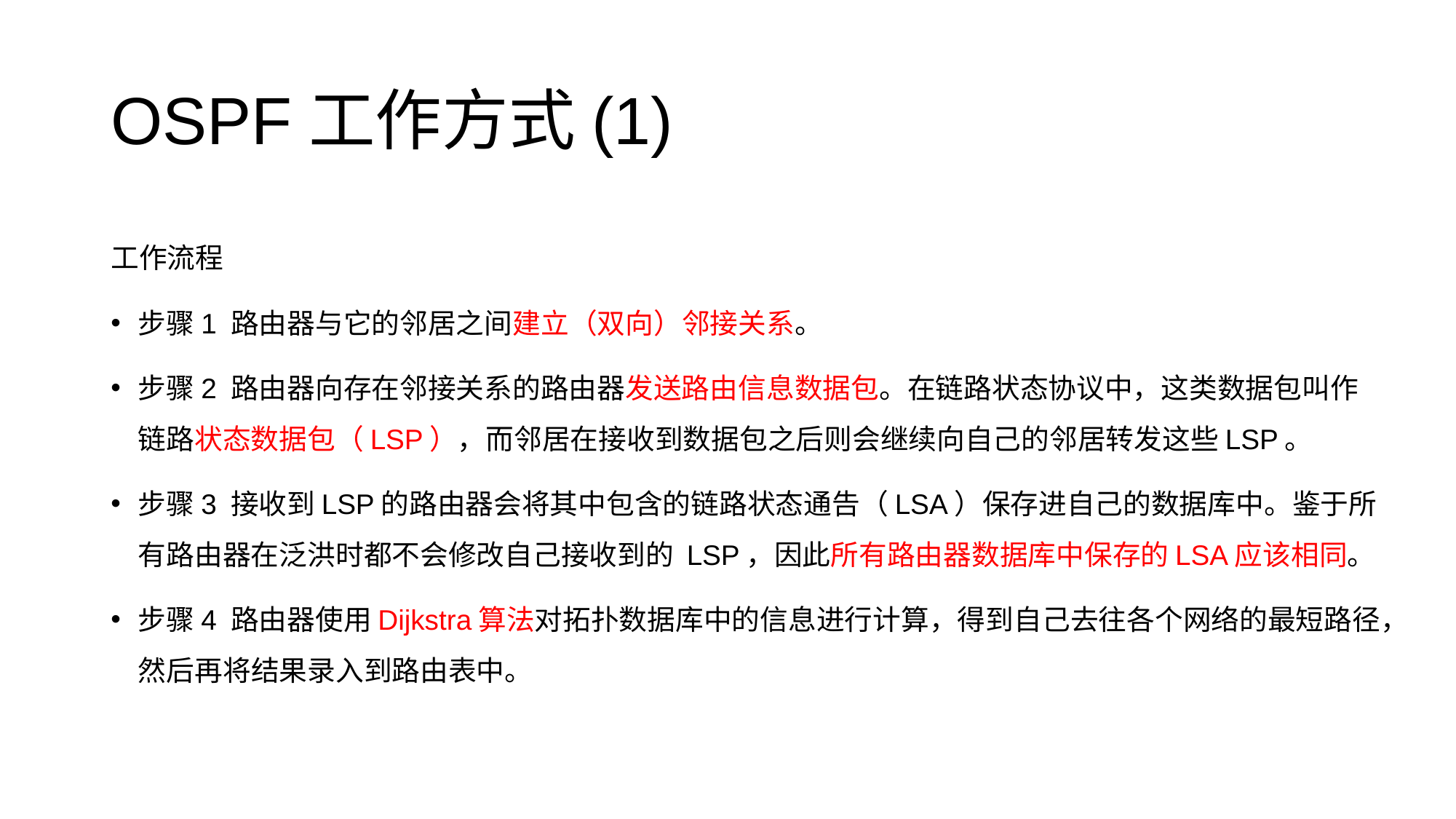

# OSPF工作方式(1)
工作流程
步骤1 路由器与它的邻居之间建立（双向）邻接关系。
步骤2 路由器向存在邻接关系的路由器发送路由信息数据包。在链路状态协议中，这类数据包叫作链路状态数据包（LSP），而邻居在接收到数据包之后则会继续向自己的邻居转发这些LSP。
步骤3 接收到LSP的路由器会将其中包含的链路状态通告（LSA）保存进自己的数据库中。鉴于所有路由器在泛洪时都不会修改自己接收到的 LSP，因此所有路由器数据库中保存的LSA应该相同。
步骤4 路由器使用Dijkstra算法对拓扑数据库中的信息进行计算，得到自己去往各个网络的最短路径，然后再将结果录入到路由表中。